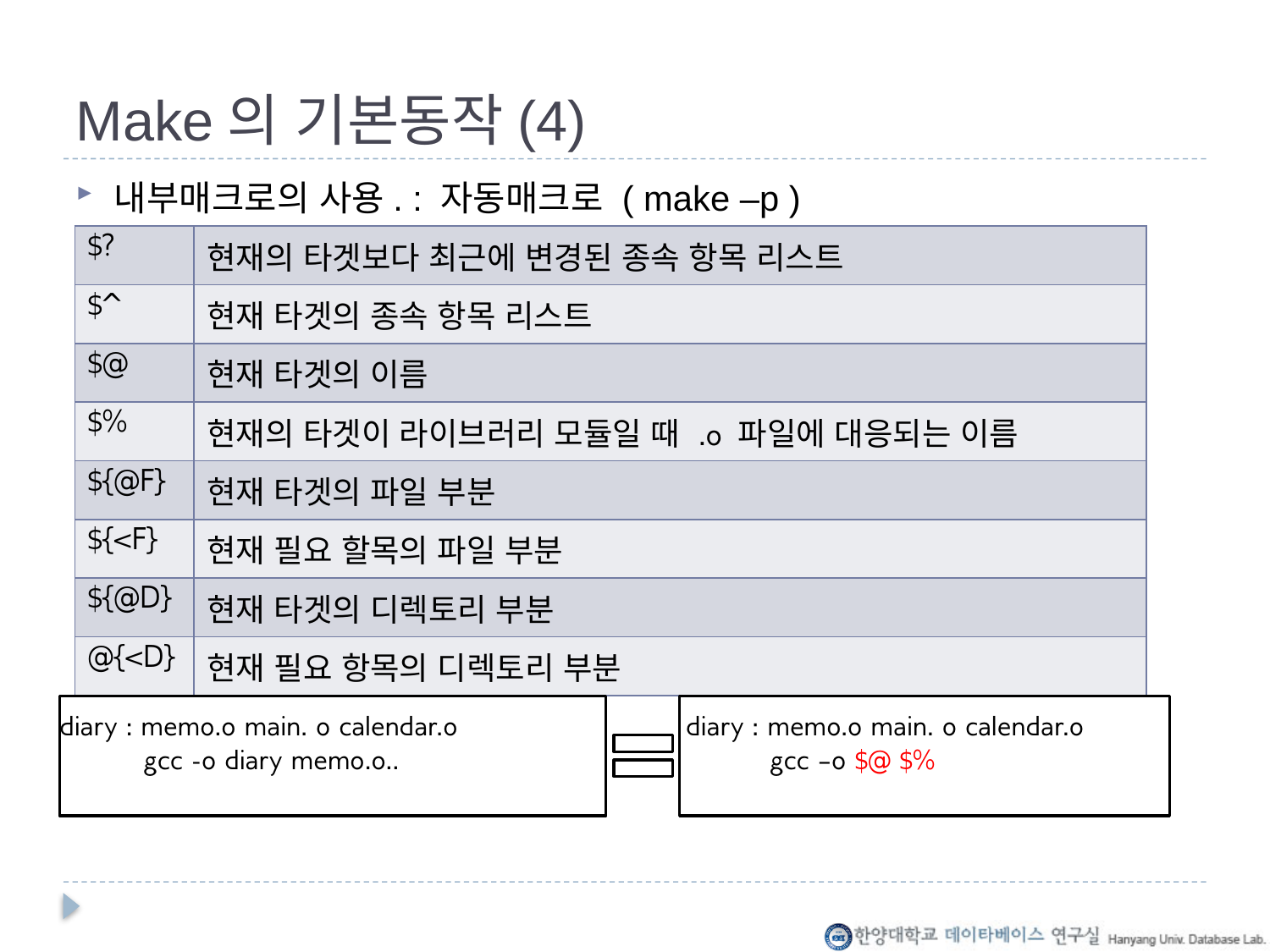

# Make의 기본동작(4)
내부매크로의 사용. : 자동매크로 ( make –p )

| $? | 현재의 타겟보다 최근에 변경된 종속 항목 리스트 |
| --- | --- |
| $^ | 현재 타겟의 종속 항목 리스트 |
| $@ | 현재 타겟의 이름 |
| $% | 현재의 타겟이 라이브러리 모듈일 때 .o 파일에 대응되는 이름 |
| ${@F} | 현재 타겟의 파일 부분 |
| ${<F} | 현재 필요 할목의 파일 부분 |
| ${@D} | 현재 타겟의 디렉토리 부분 |
| @{<D} | 현재 필요 항목의 디렉토리 부분 |

diary : memo.o main. o calendar.o
          gcc -o diary memo.o..
diary : memo.o main. o calendar.o
          gcc –o $@ $%